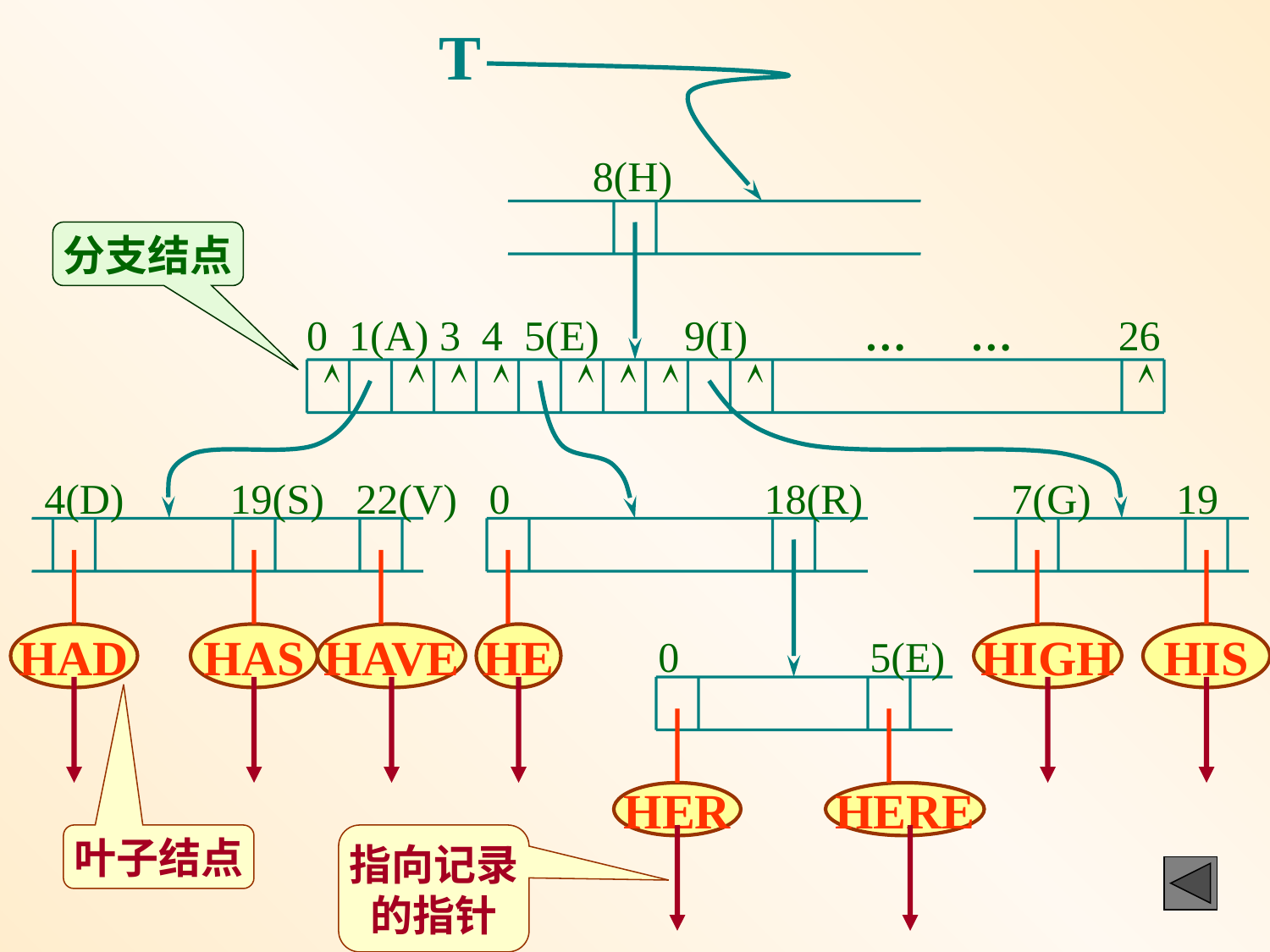

T

8(H)

分支结点

0  1(A) 3  4  5(E)        9(I)           …      …          26
∧
∧
∧
∧
∧
∧
∧
∧
∧

4(D)          19(S)   22(V)   0                        18(R)              7(G)        19

HAD
HAS
HAVE
HE
0                  5(E)
HIGH
HIS

HER
HERE
叶子结点
指向记录
的指针